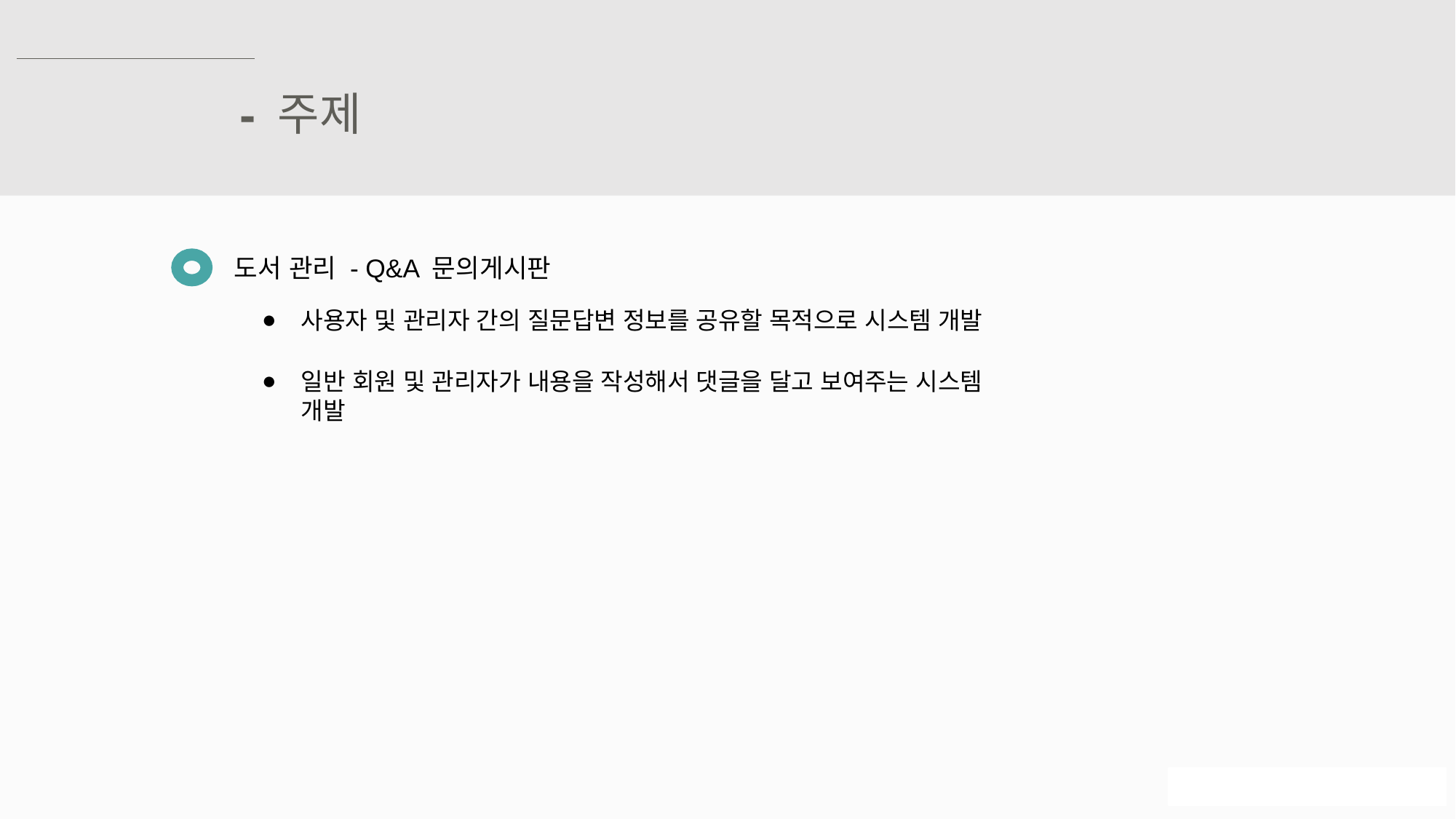

-
주제
도서 관리 - Q&A 문의게시판

사용자 및 관리자 간의 질문답변 정보를 공유할 목적으로 시스템 개발
일반 회원 및 관리자가 내용을 작성해서 댓글을 달고 보여주는 시스템 개발